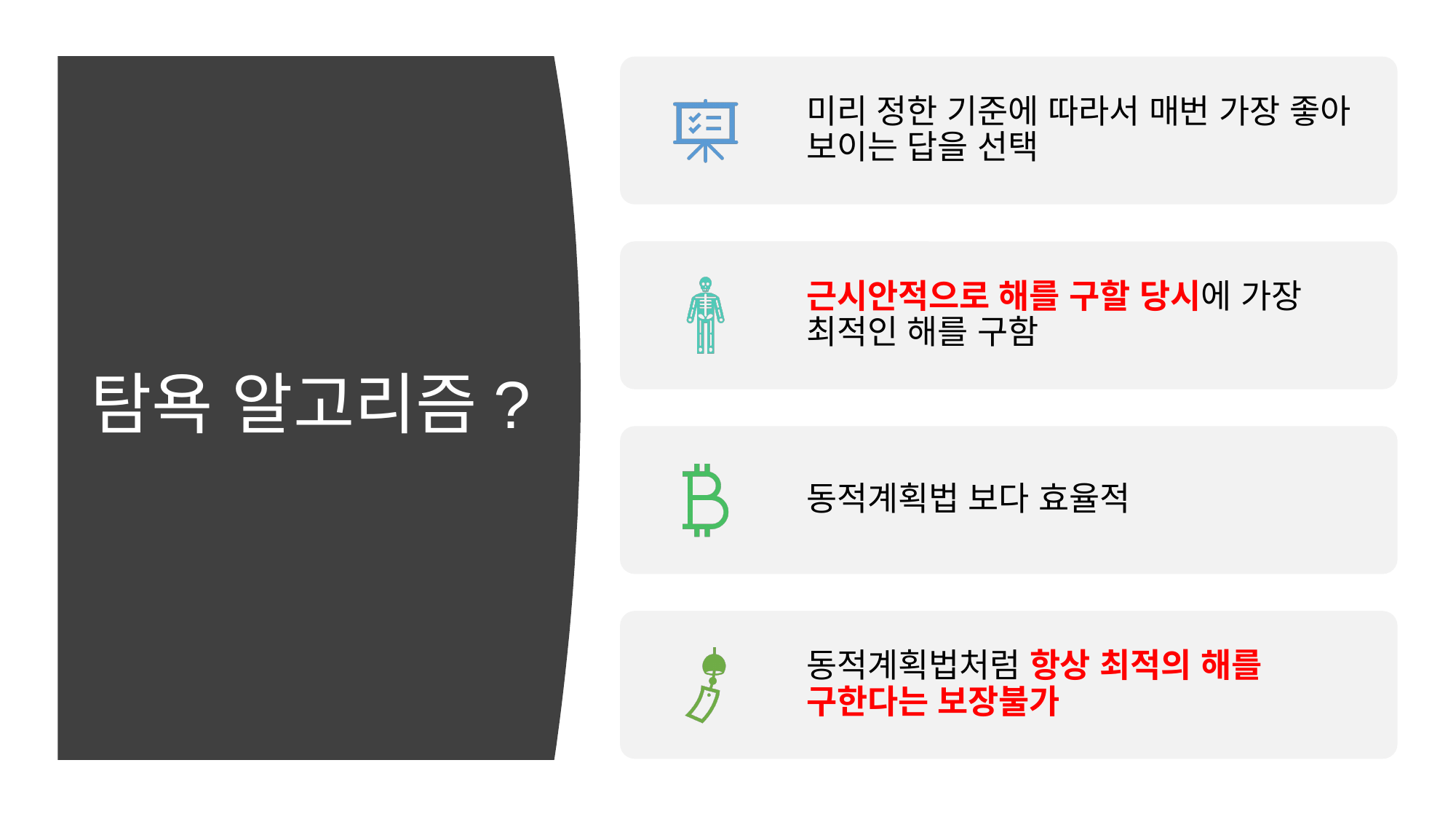

미리 정한 기준에 따라서 매번 가장 좋아 보이는 답을 선택
근시안적으로 해를 구할 당시에 가장 최적인 해를 구함
동적계획법 보다 효율적
동적계획법처럼 항상 최적의 해를 구한다는 보장불가

# 탐욕 알고리즘?